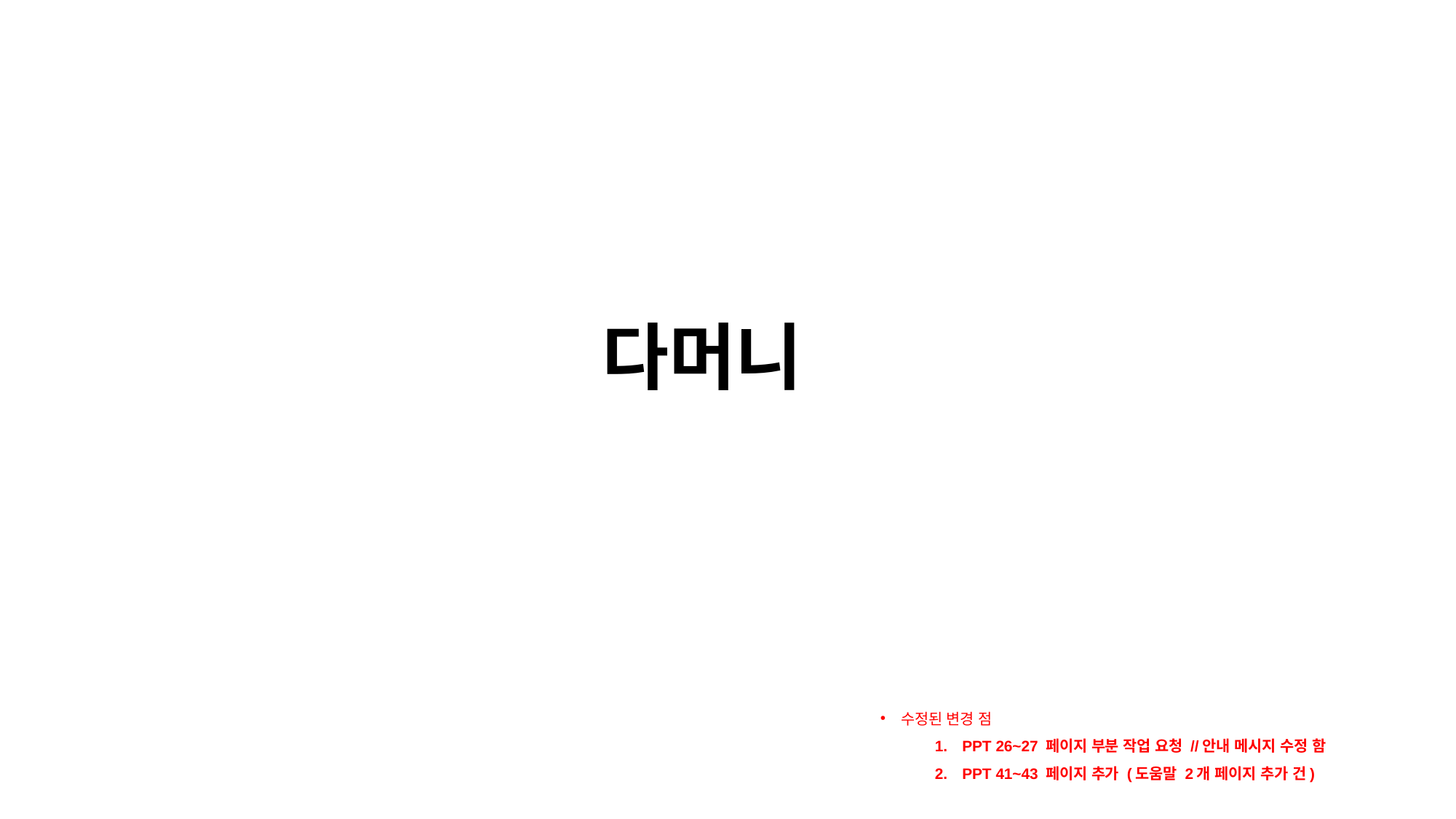

다머니
수정된 변경 점
PPT 26~27 페이지 부분 작업 요청 //안내 메시지 수정 함
PPT 41~43 페이지 추가 (도움말 2개 페이지 추가 건)